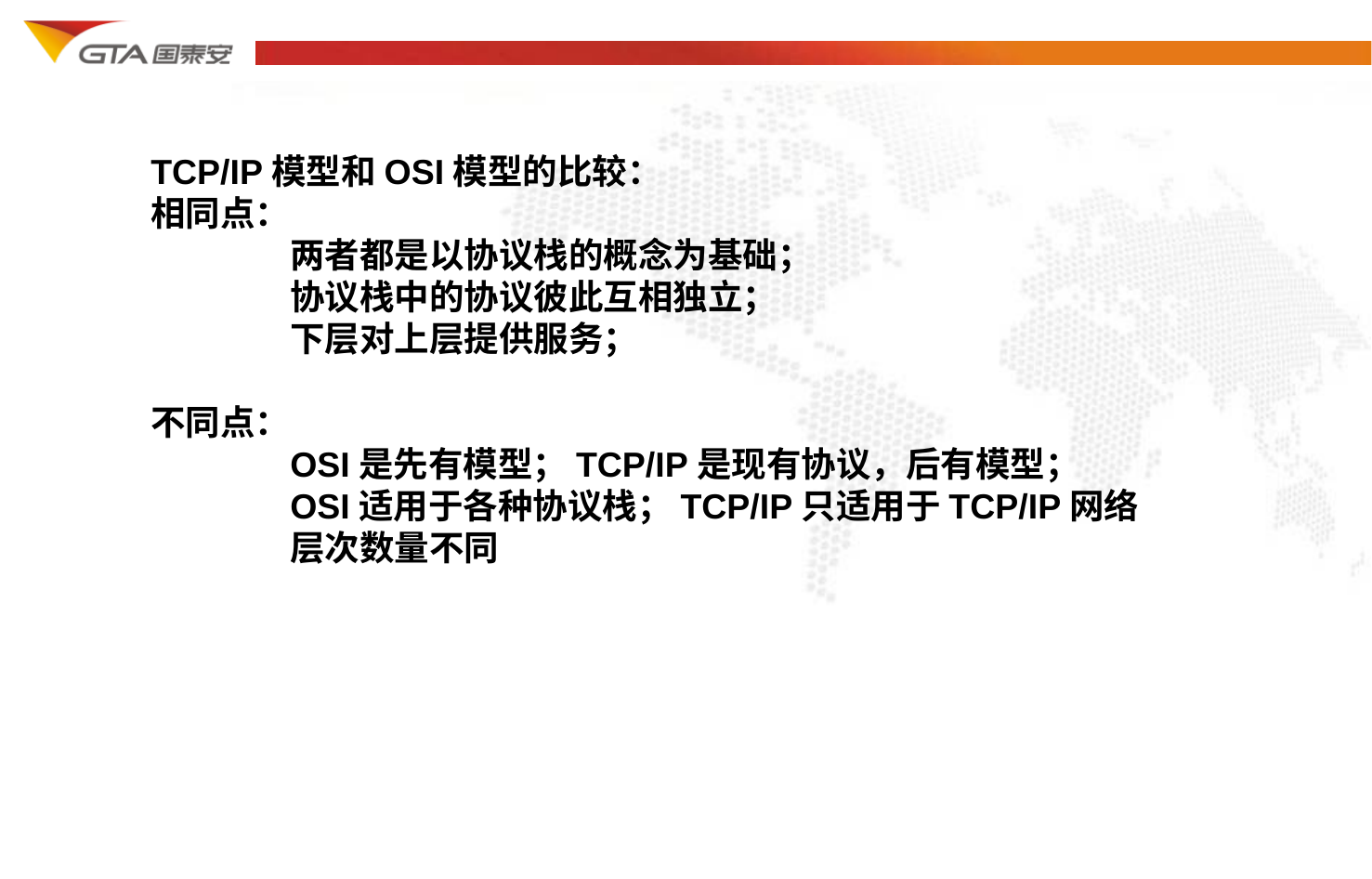

TCP/IP模型和OSI模型的比较：
相同点：
	两者都是以协议栈的概念为基础；
	协议栈中的协议彼此互相独立；
	下层对上层提供服务；

不同点：
	OSI是先有模型；TCP/IP是现有协议，后有模型；
	OSI适用于各种协议栈；TCP/IP只适用于TCP/IP网络
	层次数量不同